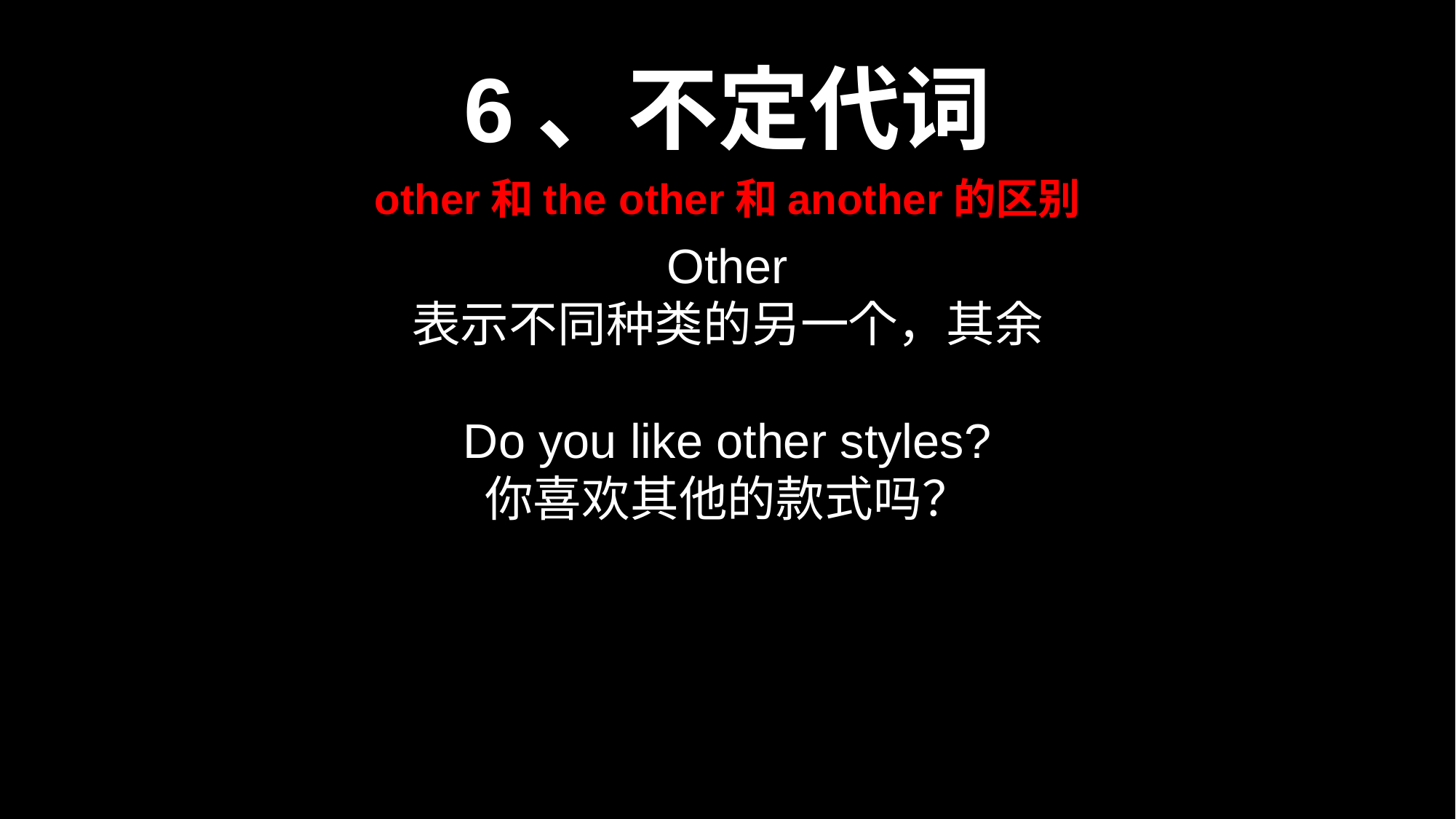

6、不定代词
other和the other和another的区别
Other
表示不同种类的另一个，其余

Do you like other styles?
你喜欢其他的款式吗？